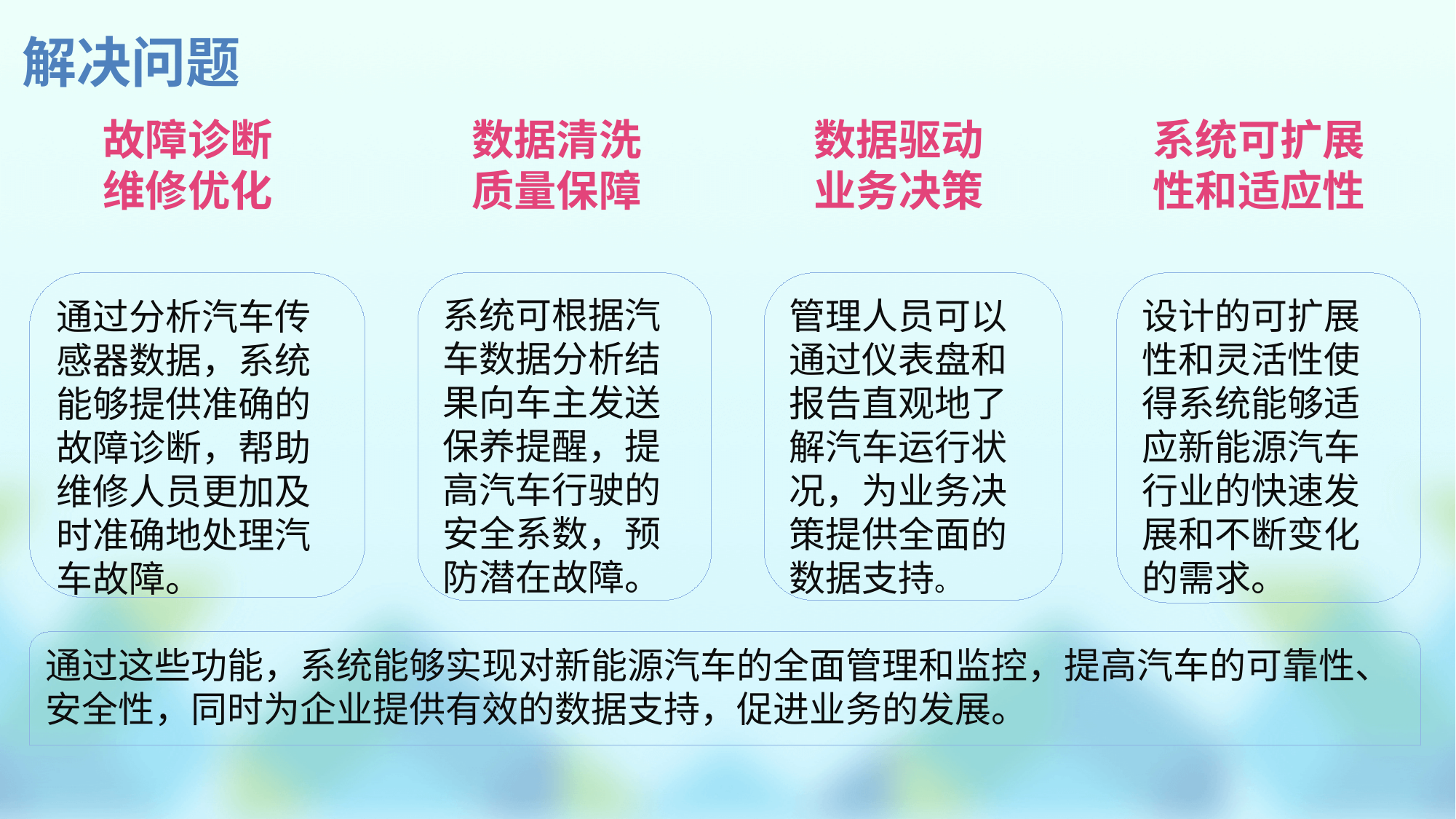

解决问题

故障诊断维修优化
数据清洗质量保障
数据驱动业务决策
系统可扩展性和适应性
通过分析汽车传感器数据，系统能够提供准确的故障诊断，帮助维修人员更加及时准确地处理汽车故障。

系统可根据汽车数据分析结果向车主发送保养提醒，提高汽车行驶的安全系数，预防潜在故障。

管理人员可以通过仪表盘和报告直观地了解汽车运行状况，为业务决策提供全面的数据支持。
设计的可扩展性和灵活性使得系统能够适应新能源汽车行业的快速发展和不断变化的需求。
通过这些功能，系统能够实现对新能源汽车的全面管理和监控，提高汽车的可靠性、安全性，同时为企业提供有效的数据支持，促进业务的发展。